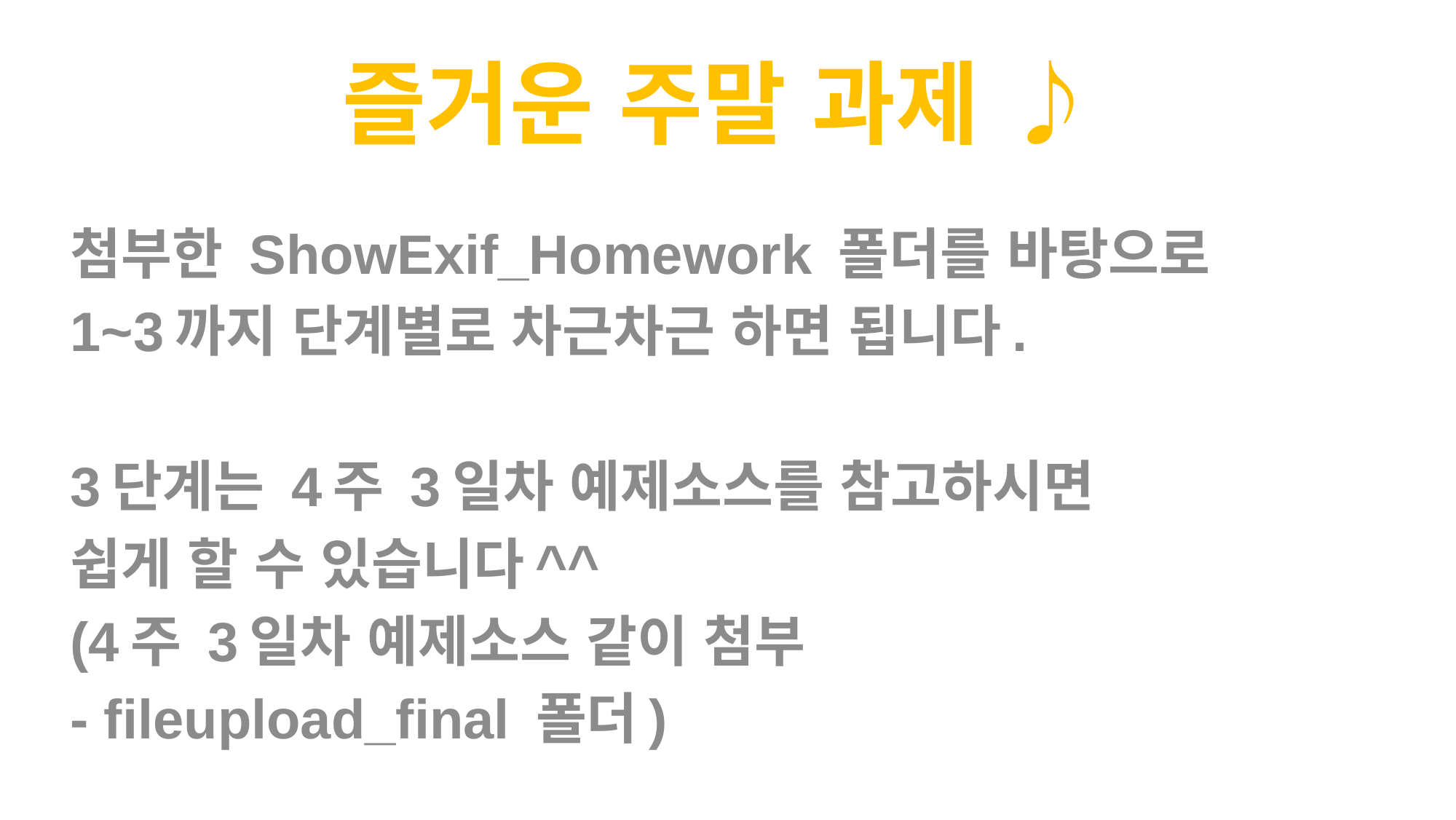

즐거운 주말 과제 ♪
첨부한 ShowExif_Homework 폴더를 바탕으로
1~3까지 단계별로 차근차근 하면 됩니다.

3단계는 4주 3일차 예제소스를 참고하시면
쉽게 할 수 있습니다^^
(4주 3일차 예제소스 같이 첨부
- fileupload_final 폴더)